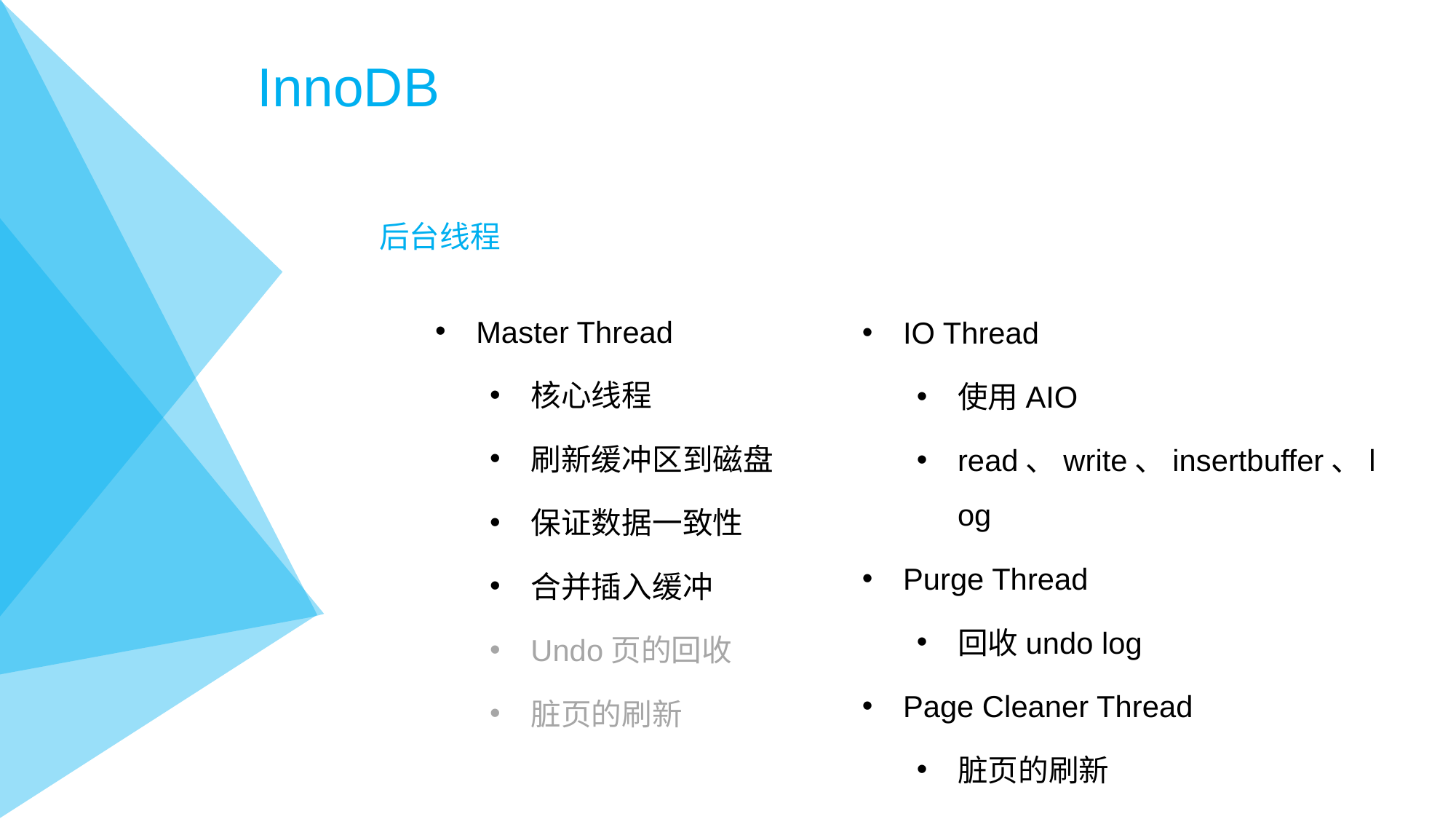

# InnoDB
后台线程

Master Thread
核心线程
刷新缓冲区到磁盘
保证数据一致性
合并插入缓冲
Undo页的回收
脏页的刷新
IO Thread
使用AIO
read、write、insertbuffer、log
Purge Thread
回收undo log
Page Cleaner Thread
脏页的刷新